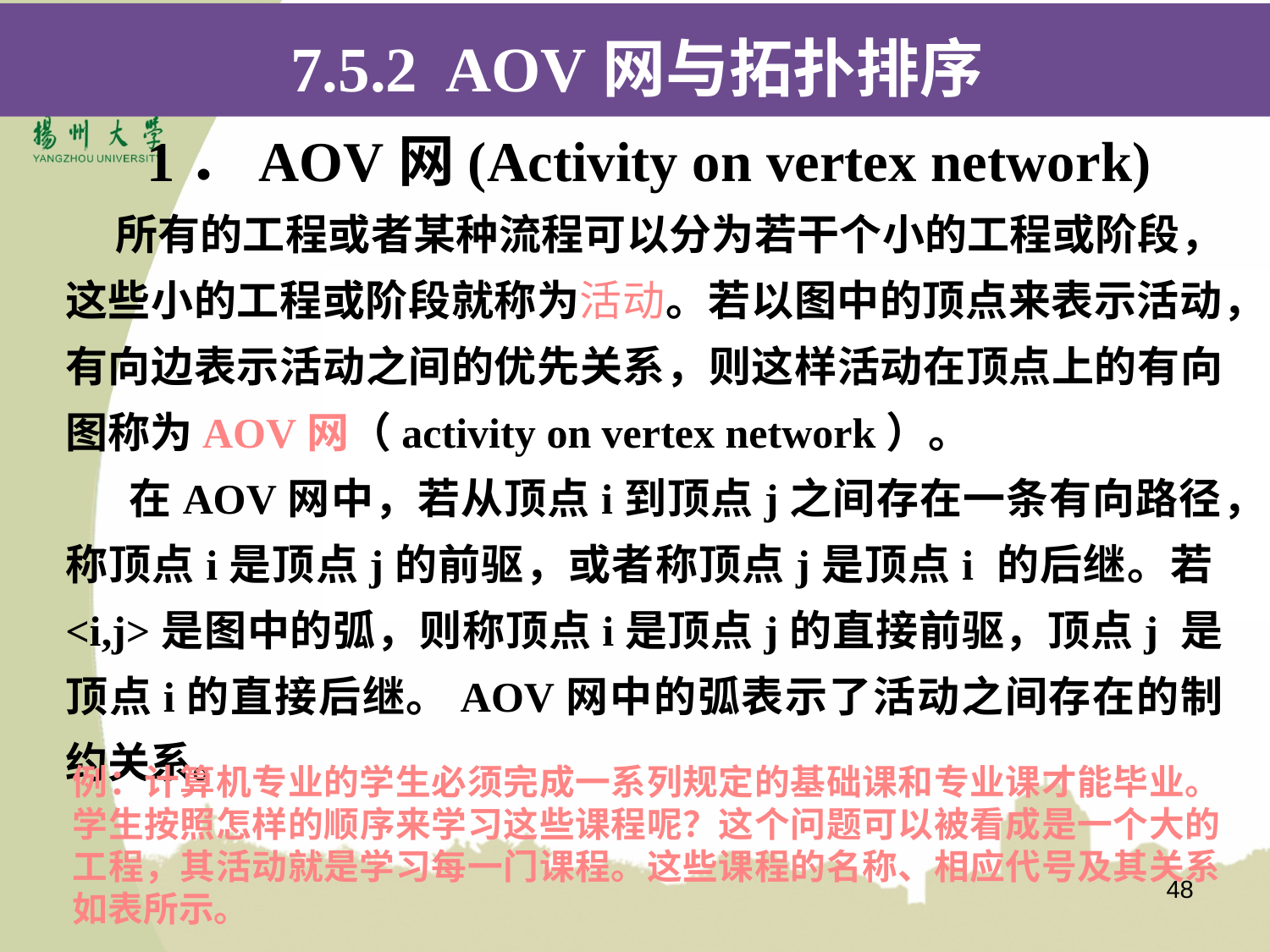

7.5.2  AOV网与拓扑排序
 1．AOV网(Activity on vertex network)
    所有的工程或者某种流程可以分为若干个小的工程或阶段，这些小的工程或阶段就称为活动。若以图中的顶点来表示活动，有向边表示活动之间的优先关系，则这样活动在顶点上的有向图称为AOV网（activity on vertex network）。
     在AOV网中，若从顶点i到顶点j之间存在一条有向路径，称顶点i是顶点j的前驱，或者称顶点j是顶点i 的后继。若<i,j>是图中的弧，则称顶点i是顶点j的直接前驱，顶点j 是顶点i的直接后继。AOV网中的弧表示了活动之间存在的制约关系。
例：计算机专业的学生必须完成一系列规定的基础课和专业课才能毕业。学生按照怎样的顺序来学习这些课程呢？这个问题可以被看成是一个大的工程，其活动就是学习每一门课程。这些课程的名称、相应代号及其关系如表所示。
48